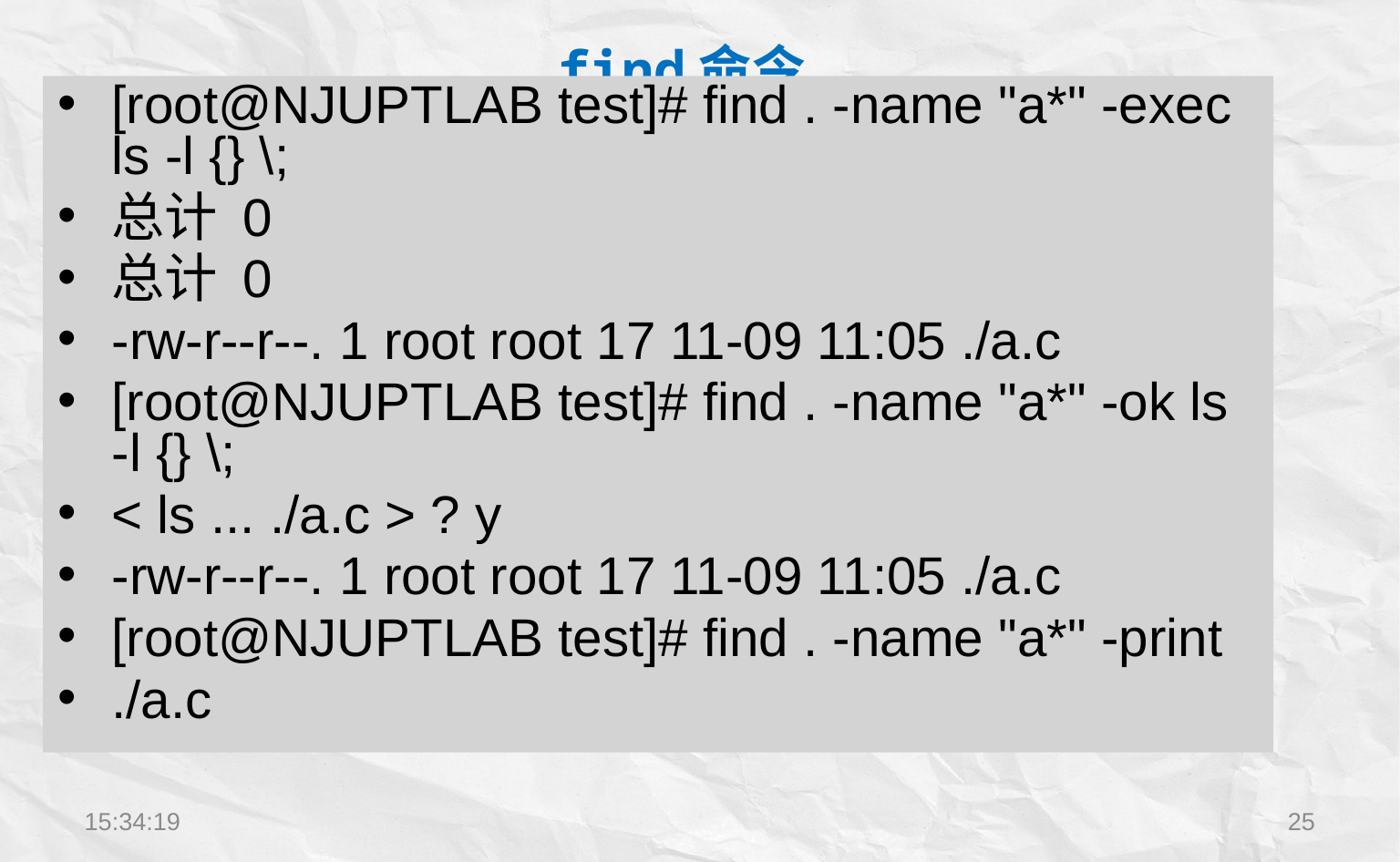

find命令
[root@NJUPTLAB test]# find . -name "a*" -exec ls -l {} \;
总计 0
总计 0
-rw-r--r--. 1 root root 17 11-09 11:05 ./a.c
[root@NJUPTLAB test]# find . -name "a*" -ok ls -l {} \;
< ls ... ./a.c > ? y
-rw-r--r--. 1 root root 17 11-09 11:05 ./a.c
[root@NJUPTLAB test]# find . -name "a*" -print
./a.c

【功能说明】：查找文件
【命令格式】：find [路径] [参数] 信息 [选项]
【常用选项】：
-print将匹配的文件输出到标准输出。
-exec对匹配的文件执行该参数所给出的shell命令
-ok和-exec的作用相同
15:34:19
25